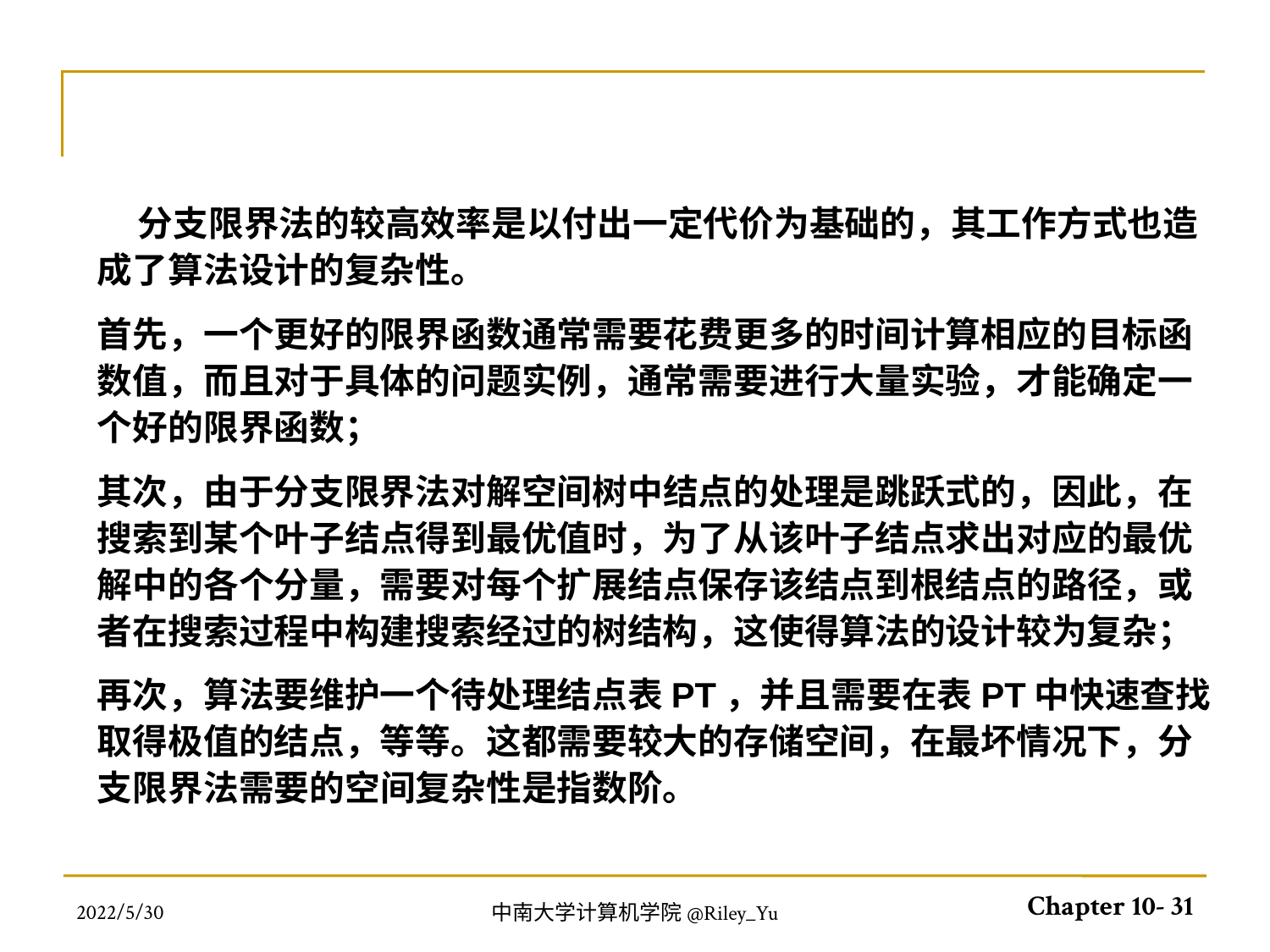

分支限界法的较高效率是以付出一定代价为基础的，其工作方式也造成了算法设计的复杂性。
首先，一个更好的限界函数通常需要花费更多的时间计算相应的目标函数值，而且对于具体的问题实例，通常需要进行大量实验，才能确定一个好的限界函数；
其次，由于分支限界法对解空间树中结点的处理是跳跃式的，因此，在搜索到某个叶子结点得到最优值时，为了从该叶子结点求出对应的最优解中的各个分量，需要对每个扩展结点保存该结点到根结点的路径，或者在搜索过程中构建搜索经过的树结构，这使得算法的设计较为复杂；
再次，算法要维护一个待处理结点表PT，并且需要在表PT中快速查找取得极值的结点，等等。这都需要较大的存储空间，在最坏情况下，分支限界法需要的空间复杂性是指数阶。
2022/5/30
Chapter 10- 31
中南大学计算机学院@Riley_Yu